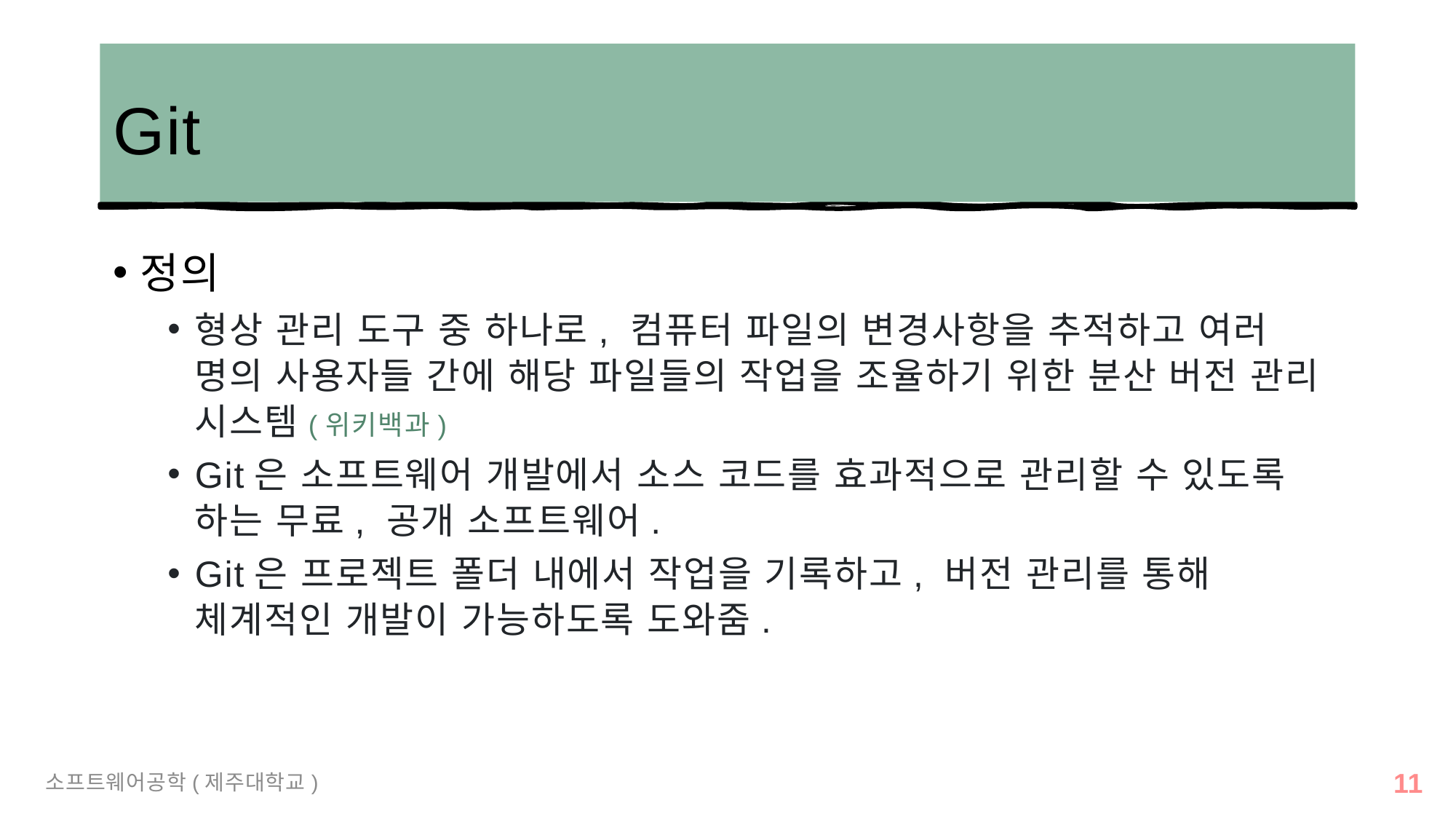

# Git
정의
형상 관리 도구 중 하나로, 컴퓨터 파일의 변경사항을 추적하고 여러 명의 사용자들 간에 해당 파일들의 작업을 조율하기 위한 분산 버전 관리 시스템(위키백과)
Git은 소프트웨어 개발에서 소스 코드를 효과적으로 관리할 수 있도록 하는 무료, 공개 소프트웨어.
Git은 프로젝트 폴더 내에서 작업을 기록하고, 버전 관리를 통해 체계적인 개발이 가능하도록 도와줌.

11
소프트웨어공학(제주대학교)